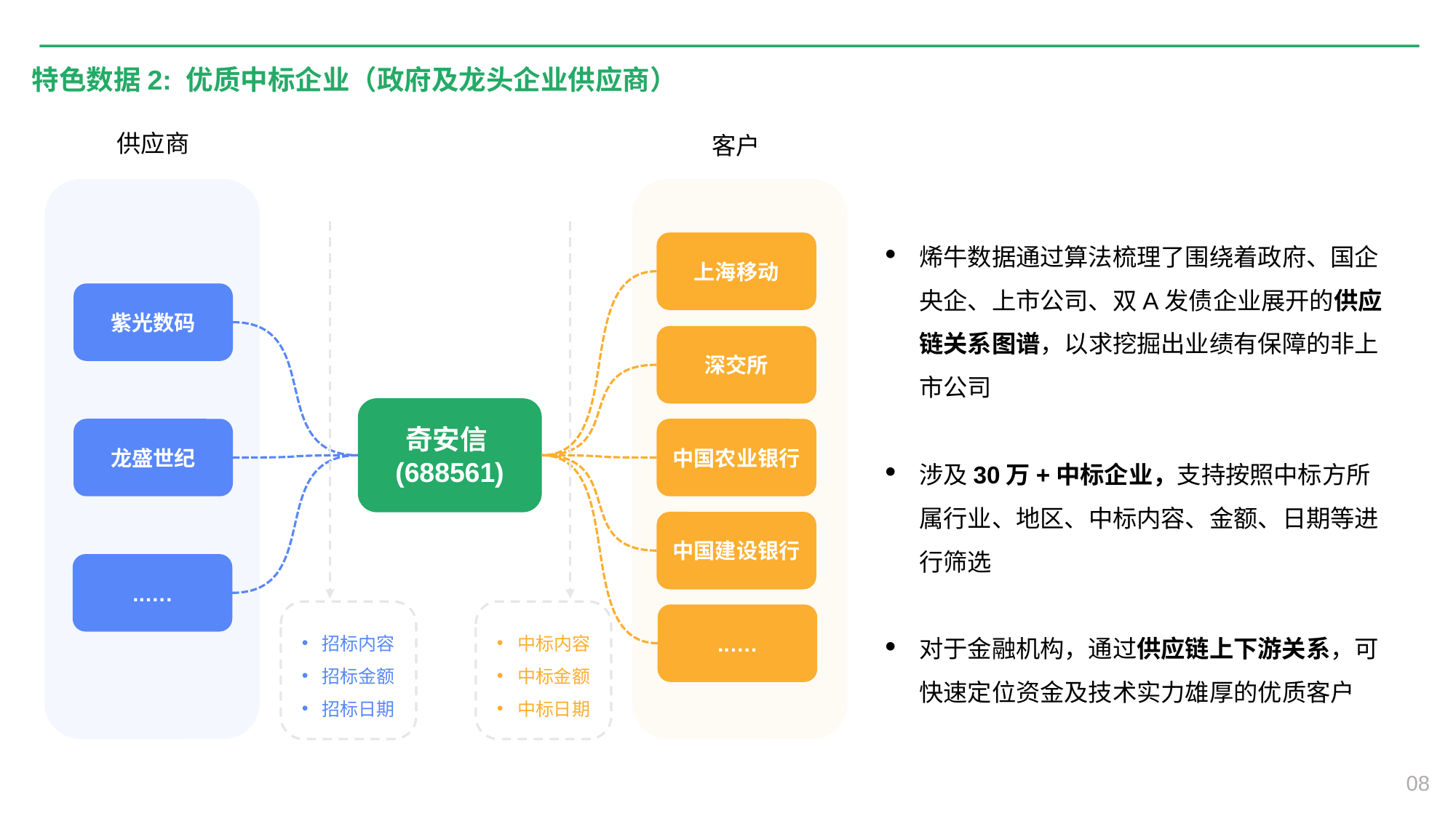

特色数据2: 优质中标企业（政府及龙头企业供应商）
供应商
客户

烯牛数据通过算法梳理了围绕着政府、国企央企、上市公司、双A发债企业展开的供应链关系图谱，以求挖掘出业绩有保障的非上市公司

涉及30万+中标企业，支持按照中标方所属行业、地区、中标内容、金额、日期等进行筛选

对于金融机构，通过供应链上下游关系，可快速定位资金及技术实力雄厚的优质客户
上海移动
紫光数码
深交所
奇安信(688561)
龙盛世纪
中国农业银行
中国建设银行
..….
招标内容
招标金额
招标日期
中标内容
中标金额
中标日期
..….
08